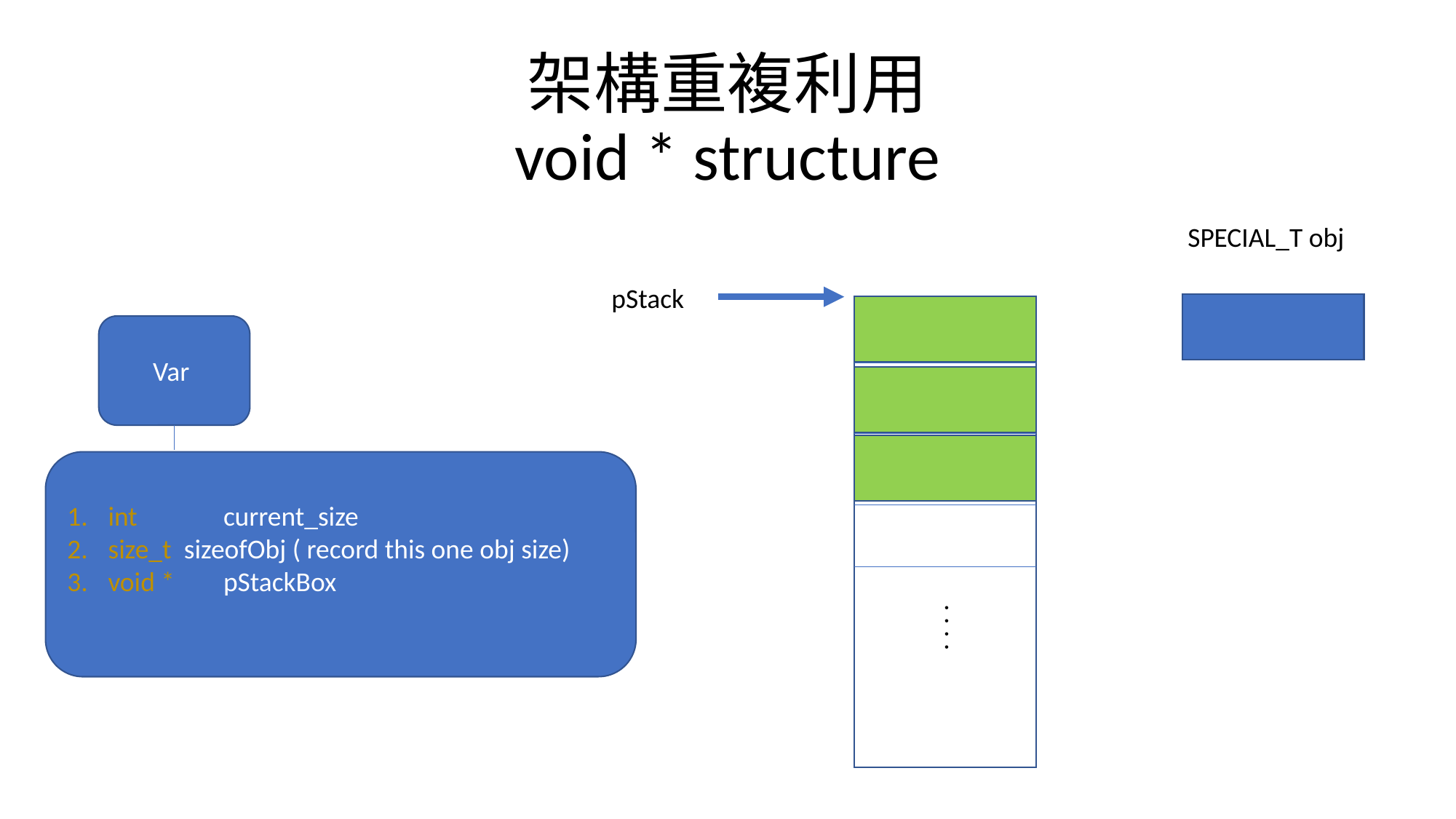

# 架構重複利用 void * structure
SPECIAL_T obj
pStack

Var

int 	 current_size
size_t  sizeofObj ( record this one obj size)
void *	 pStackBox

. . . .